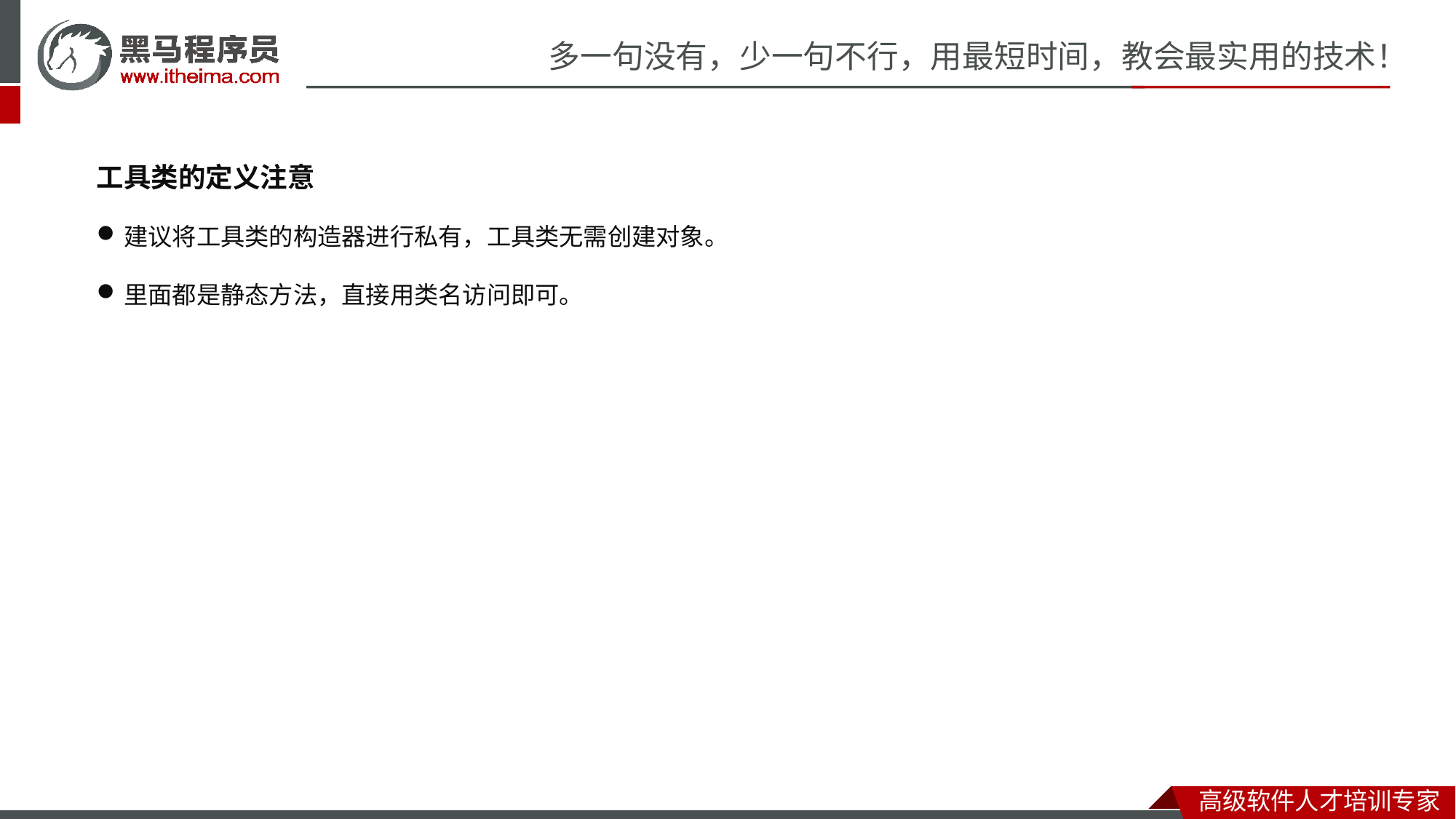

工具类的定义注意
建议将工具类的构造器进行私有，工具类无需创建对象。
里面都是静态方法，直接用类名访问即可。